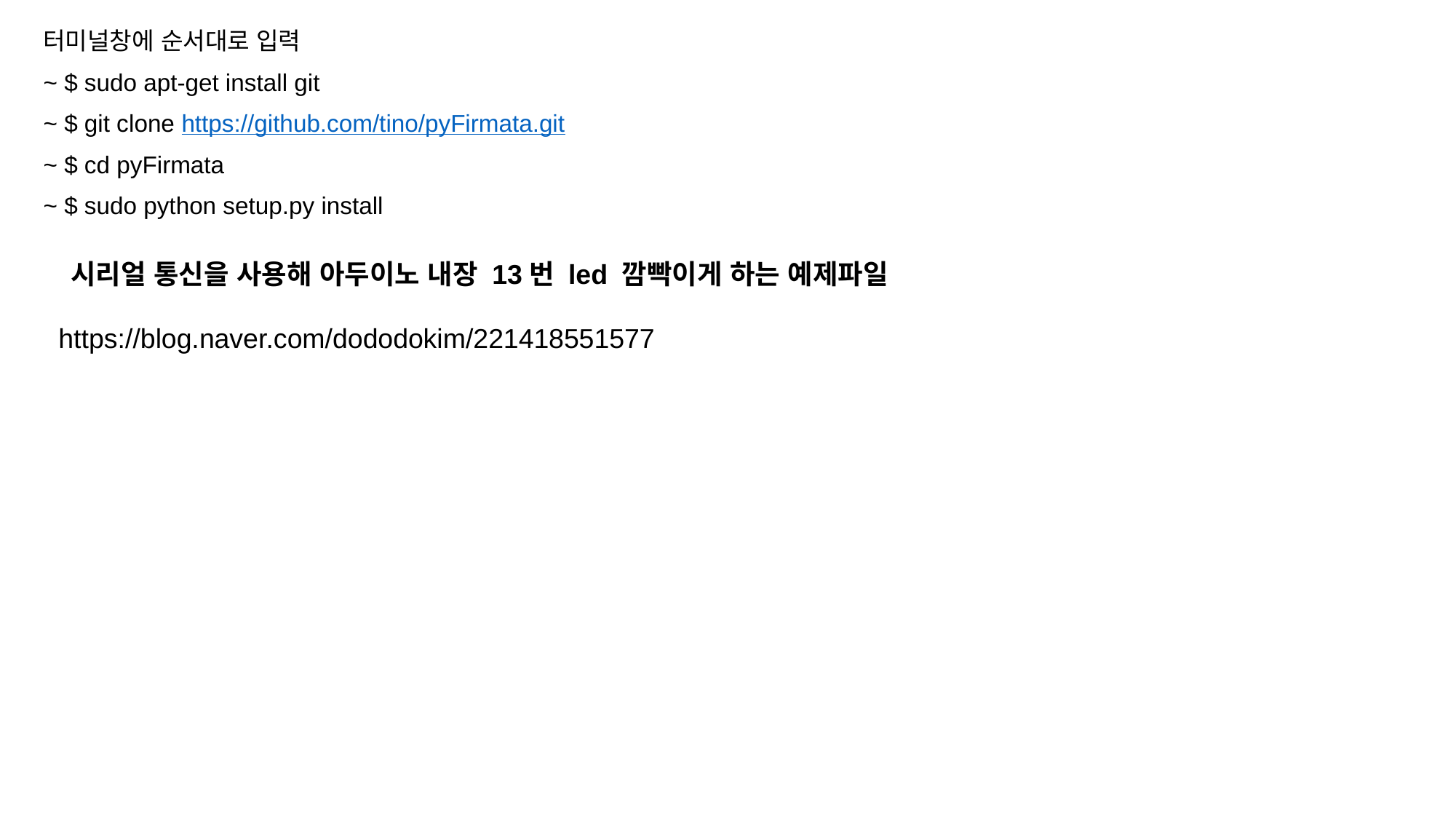

터미널창에 순서대로 입력
~ $ sudo apt-get install git
~ $ git clone https://github.com/tino/pyFirmata.git
~ $ cd pyFirmata
~ $ sudo python setup.py install

시리얼 통신을 사용해 아두이노 내장 13번 led 깜빡이게 하는 예제파일
https://blog.naver.com/dododokim/221418551577